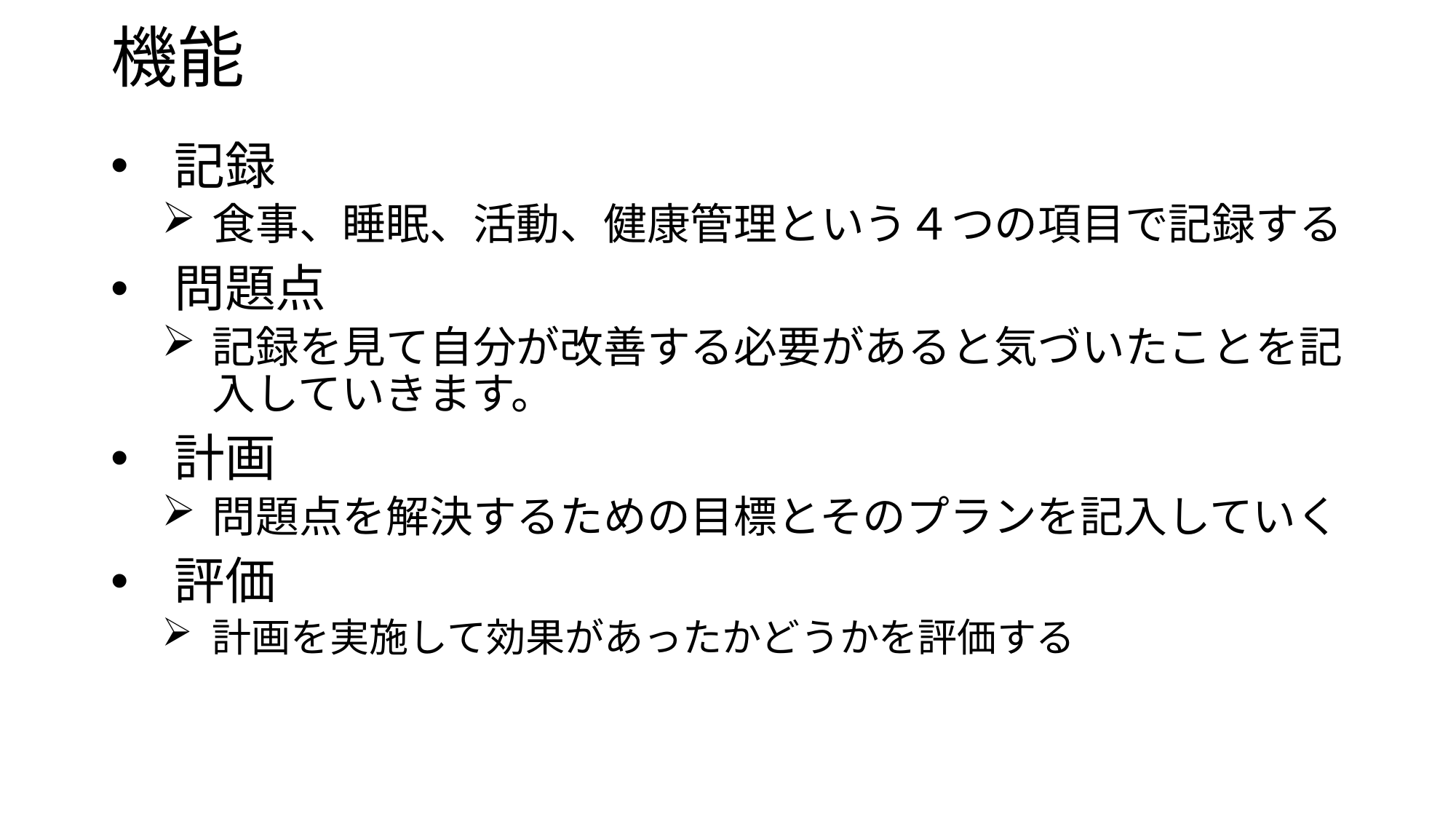

# 機能
記録
食事、睡眠、活動、健康管理という４つの項目で記録する
問題点
記録を見て自分が改善する必要があると気づいたことを記入していきます。
計画
問題点を解決するための目標とそのプランを記入していく
評価
計画を実施して効果があったかどうかを評価する